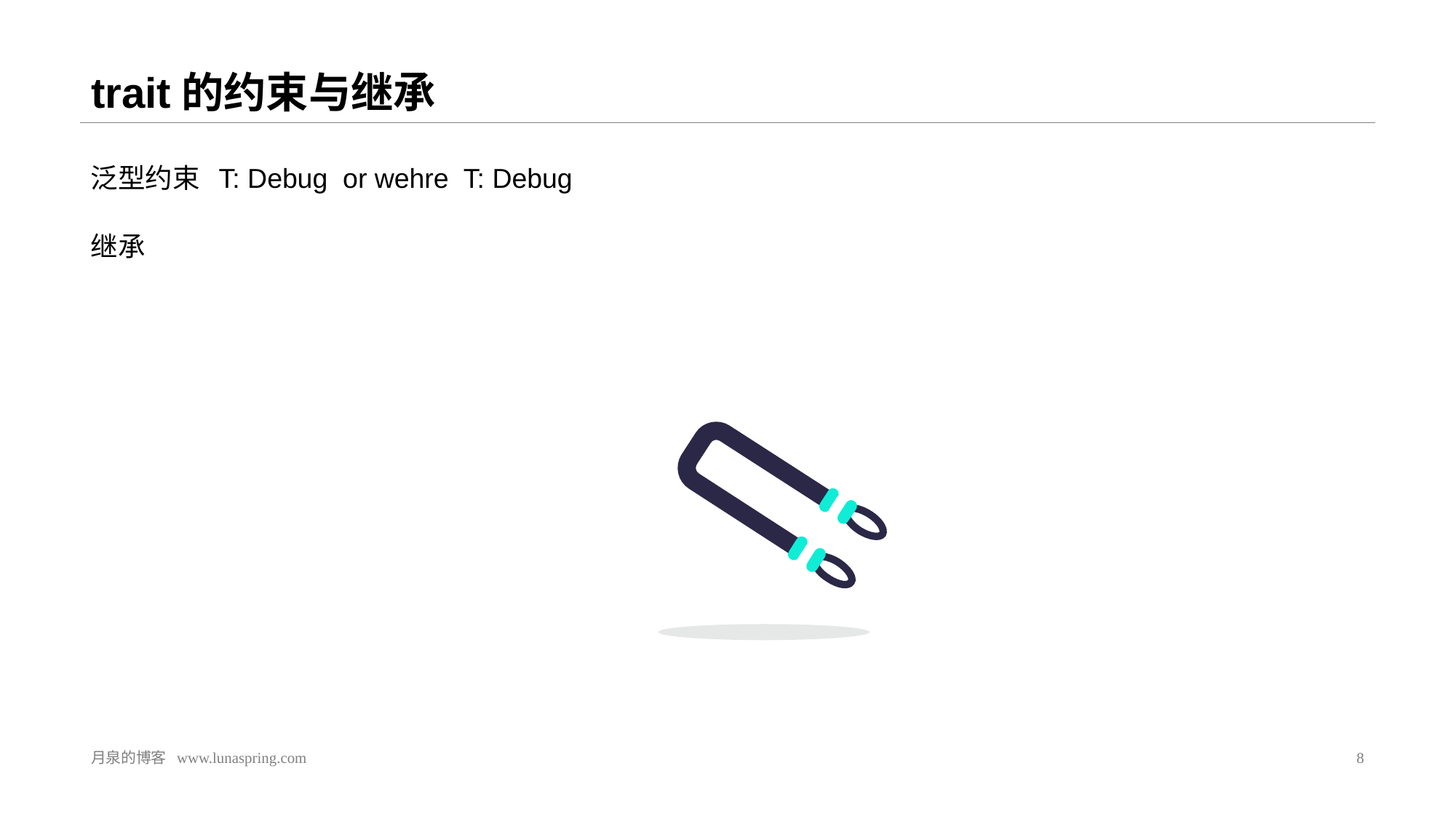

# trait的约束与继承
泛型约束  T: Debug  or wehre  T: Debug
继承

月泉的博客  www.lunaspring.com
8